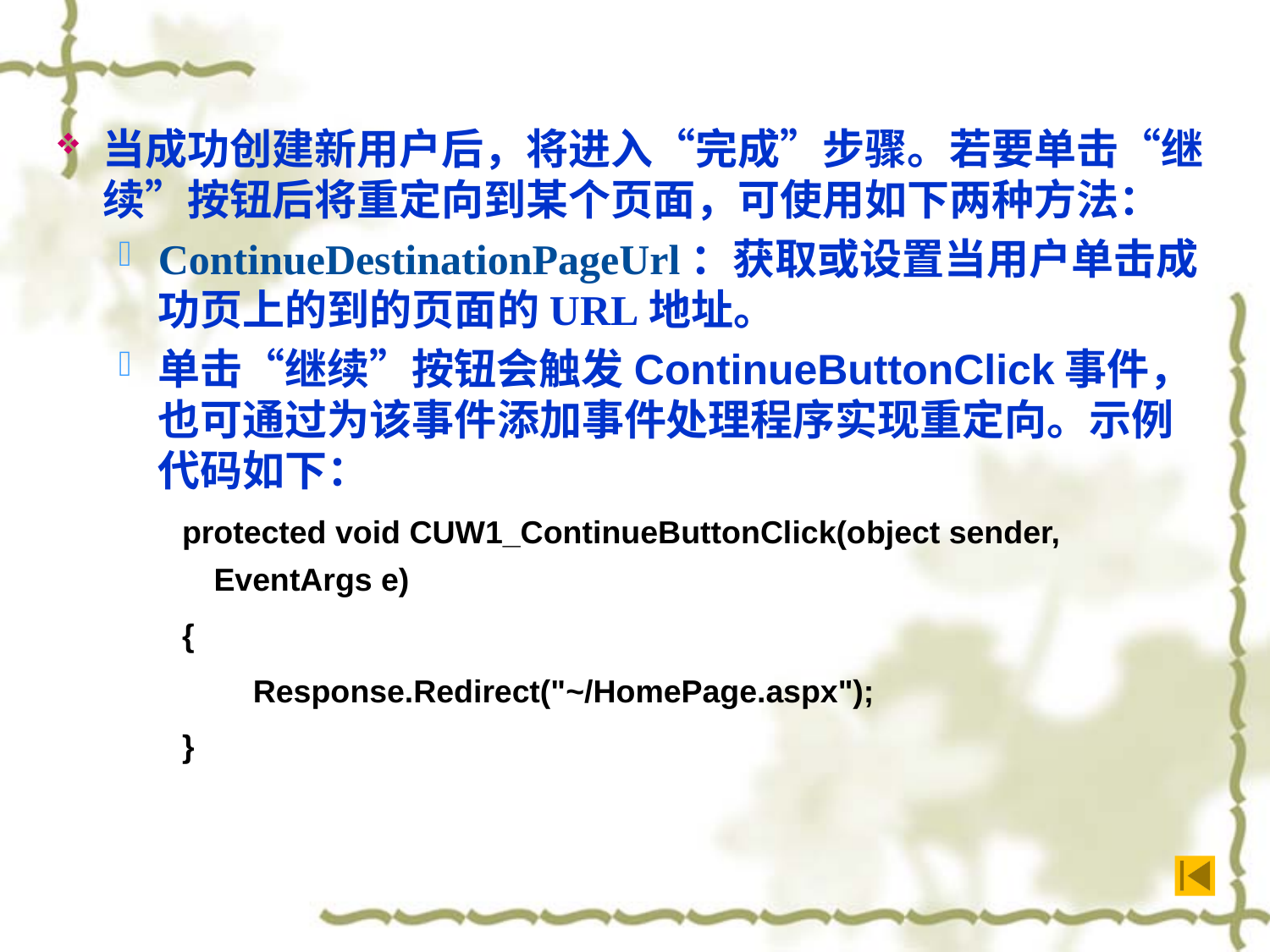

当成功创建新用户后，将进入“完成”步骤。若要单击“继续”按钮后将重定向到某个页面，可使用如下两种方法：
ContinueDestinationPageUrl：获取或设置当用户单击成功页上的到的页面的URL地址。
单击“继续”按钮会触发ContinueButtonClick事件，也可通过为该事件添加事件处理程序实现重定向。示例代码如下：
protected void CUW1_ContinueButtonClick(object sender, EventArgs e)
{
        Response.Redirect("~/HomePage.aspx");
}